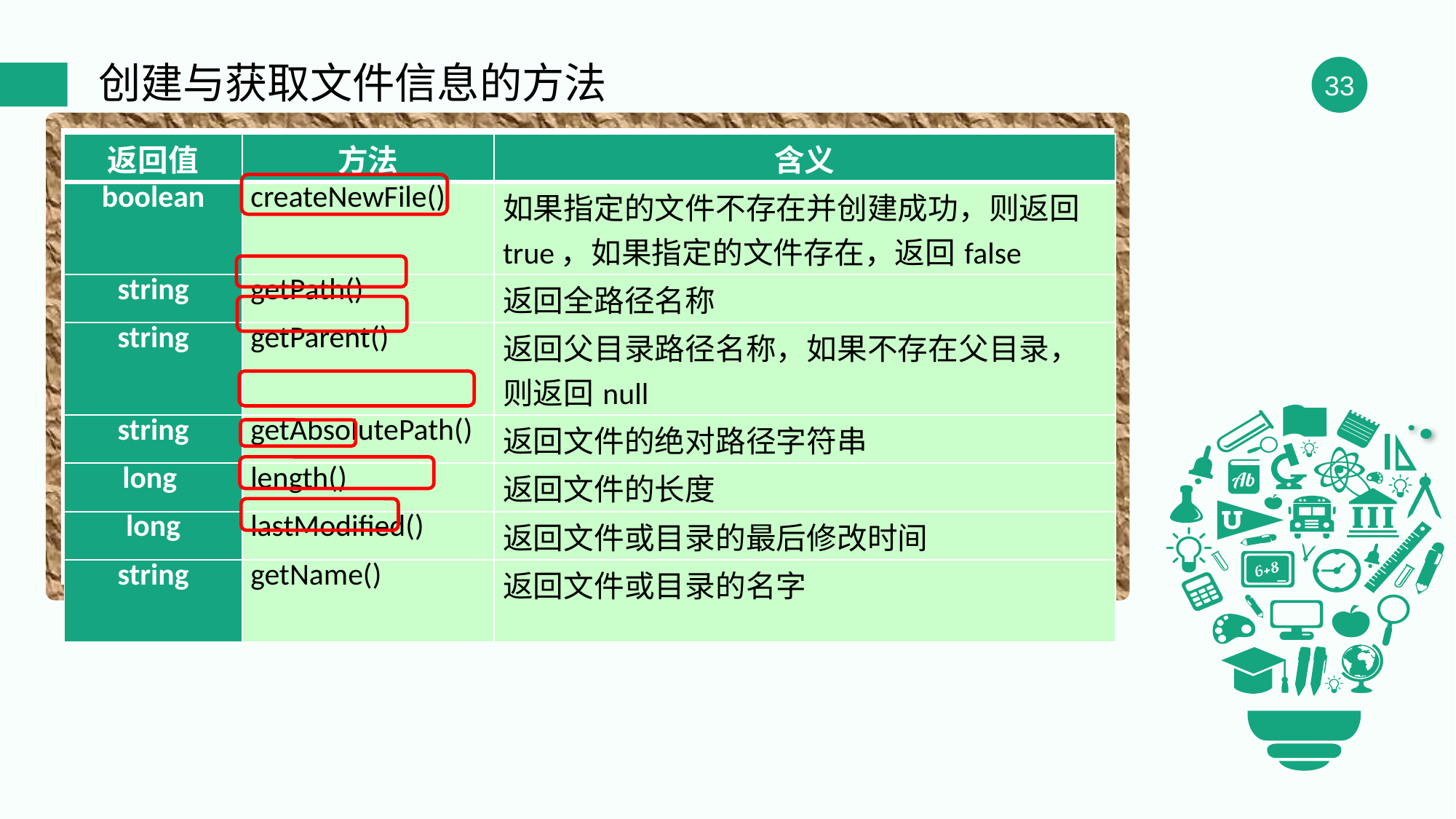

创建与获取文件信息的方法

| 返回值 | 方法 | 含义 |
| --- | --- | --- |
| boolean | createNewFile() | 如果指定的文件不存在并创建成功，则返回true，如果指定的文件存在，返回false |
| string | getPath() | 返回全路径名称 |
| string | getParent() | 返回父目录路径名称，如果不存在父目录，则返回null |
| string | getAbsolutePath() | 返回文件的绝对路径字符串 |
| long | length() | 返回文件的长度 |
| long | lastModified() | 返回文件或目录的最后修改时间 |
| string | getName() | 返回文件或目录的名字 |